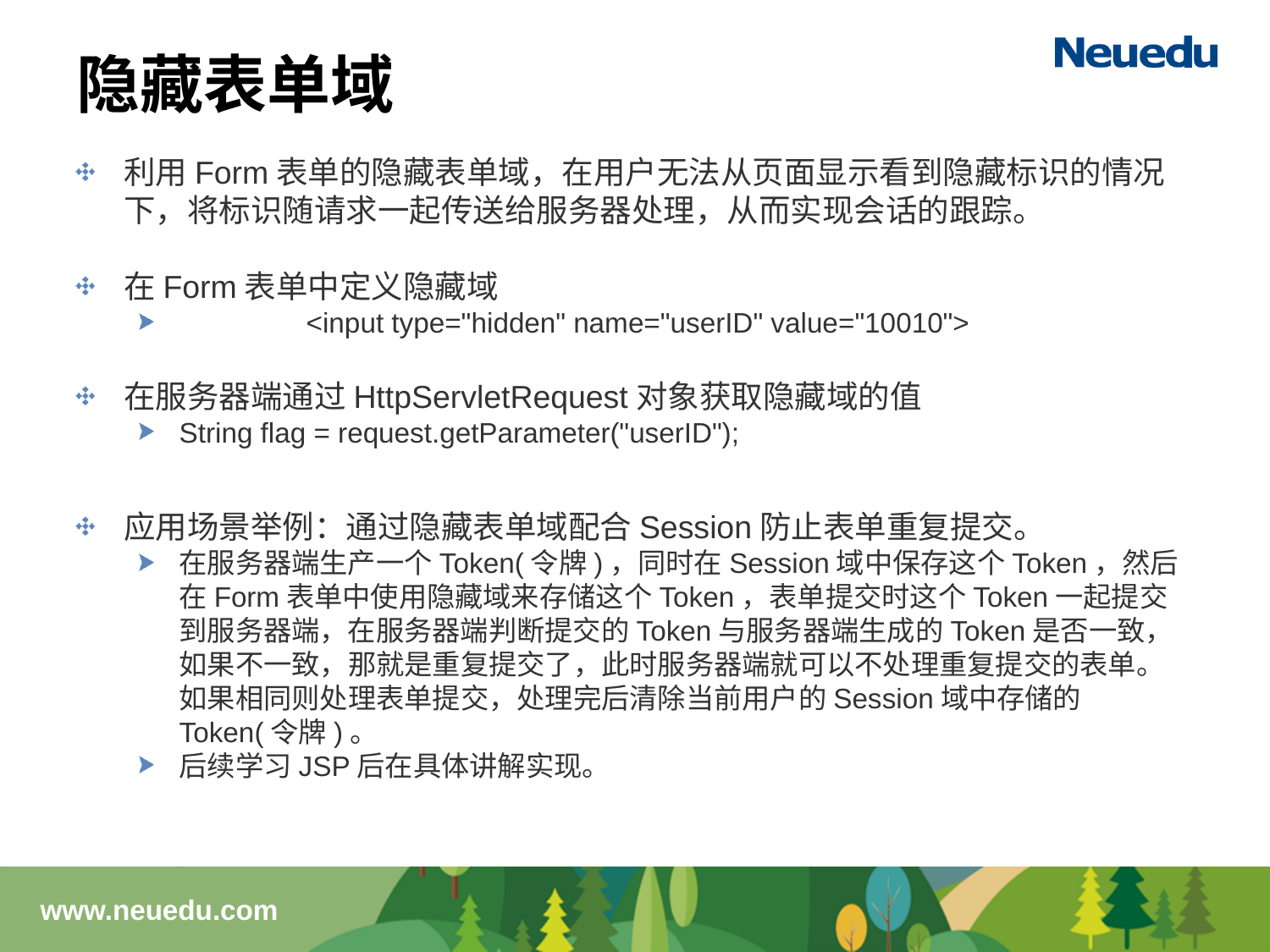

# 隐藏表单域
利用Form表单的隐藏表单域，在用户无法从页面显示看到隐藏标识的情况下，将标识随请求一起传送给服务器处理，从而实现会话的跟踪。

在Form表单中定义隐藏域
	<input type="hidden" name="userID" value="10010">

在服务器端通过HttpServletRequest对象获取隐藏域的值
String flag = request.getParameter("userID");

应用场景举例：通过隐藏表单域配合Session防止表单重复提交。
在服务器端生产一个Token(令牌)，同时在Session域中保存这个Token，然后在Form表单中使用隐藏域来存储这个Token，表单提交时这个Token一起提交到服务器端，在服务器端判断提交的Token与服务器端生成的Token是否一致，如果不一致，那就是重复提交了，此时服务器端就可以不处理重复提交的表单。如果相同则处理表单提交，处理完后清除当前用户的Session域中存储的Token(令牌)。
后续学习JSP后在具体讲解实现。